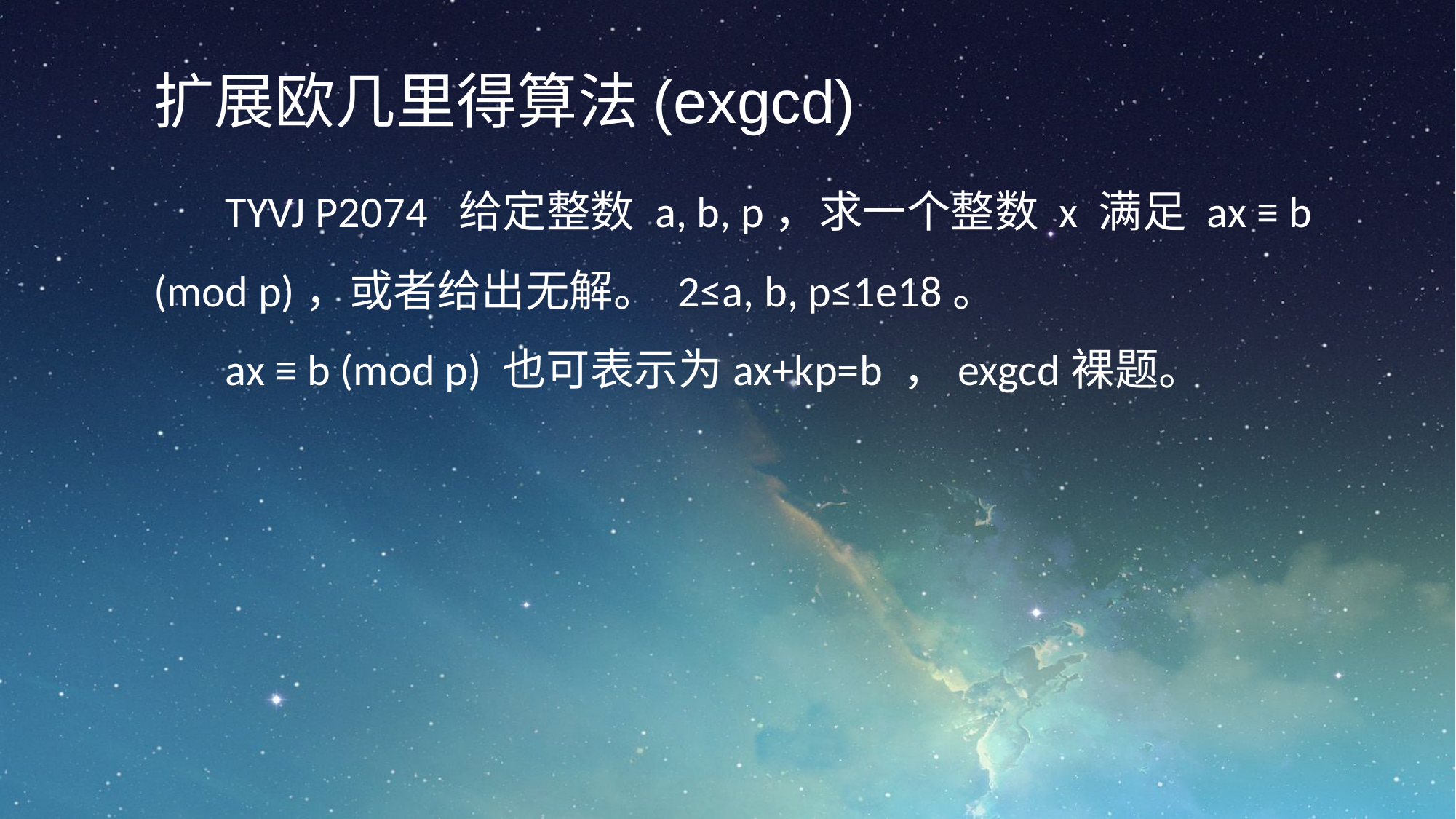

扩展欧几里得算法(exgcd)

TYVJ P2074  给定整数 a, b, p，求⼀个整数 x 满⾜ ax ≡ b (mod p)，或者给出无解。 2≤a, b, p≤1e18。
ax ≡ b (mod p) 也可表示为ax+kp=b ，exgcd裸题。